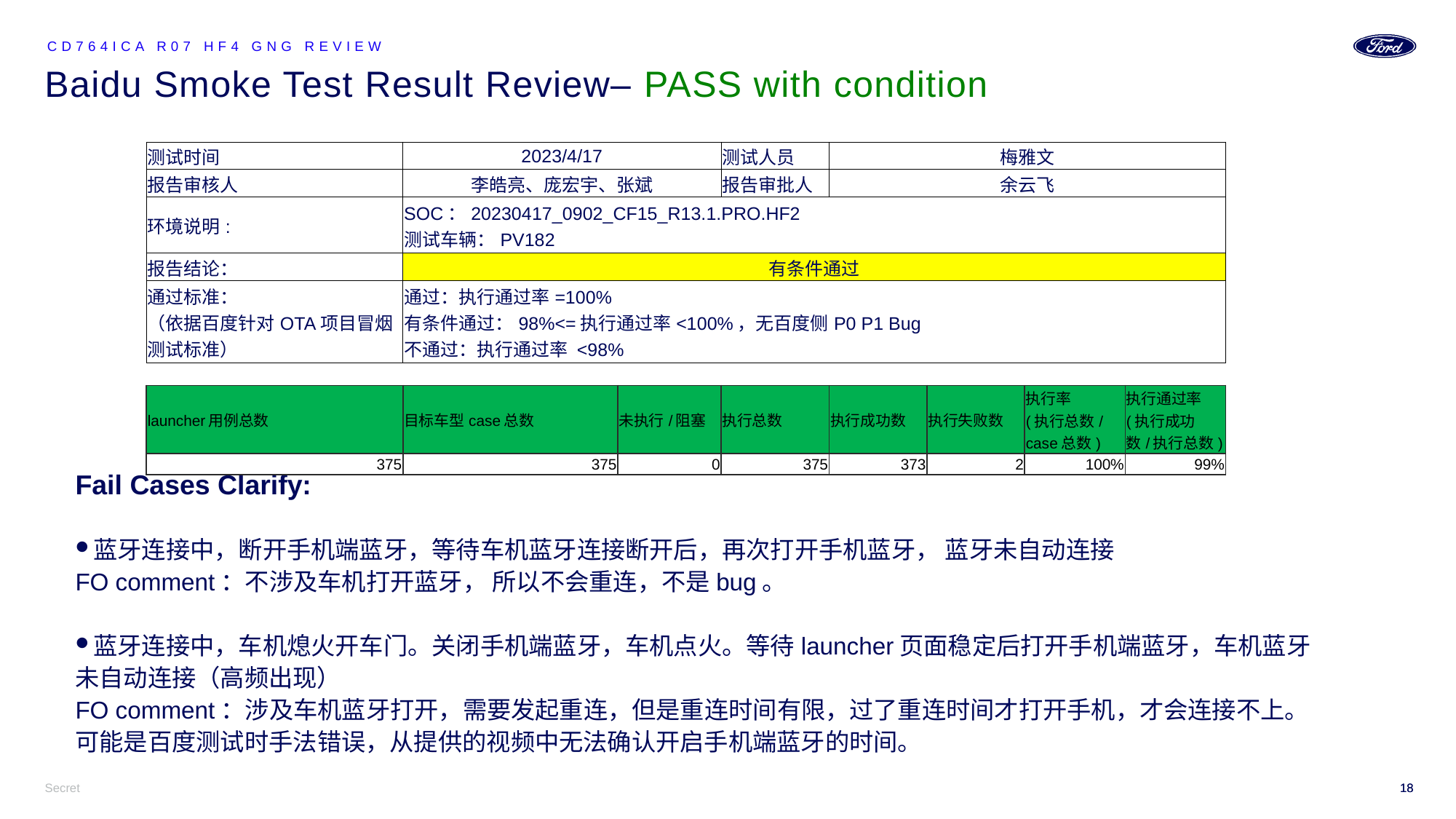

CD764ICA R07 HF4 GNG Review
# Baidu Smoke Test Result Review– PASS with condition
| 测试时间 | 2023/4/17 |  | 测试人员 | 梅雅文 |  |  |  |
| --- | --- | --- | --- | --- | --- | --- | --- |
| 报告审核人 | 李皓亮、庞宏宇、张斌 |  | 报告审批人 | 余云飞 |  |  |  |
| 环境说明: | SOC：20230417\_0902\_CF15\_R13.1.PRO.HF2 测试车辆：PV182 |  |  |  |  |  |  |
| 报告结论： | 有条件通过 |  |  |  |  |  |  |
| 通过标准： （依据百度针对OTA项目冒烟测试标准） | 通过：执行通过率=100% 有条件通过：98%<=执行通过率<100%，无百度侧P0 P1 Bug 不通过：执行通过率 <98% |  |  |  |  |  |  |
|  |  |  |  |  |  |  |  |
| launcher用例总数 | 目标车型case总数 | 未执行/阻塞 | 执行总数 | 执行成功数 | 执行失败数 | 执行率 | 执行通过率 |
|  |  |  |  |  |  | (执行总数/case总数) | (执行成功数/执行总数) |
| 375 | 375 | 0 | 375 | 373 | 2 | 100% | 99% |
Fail Cases Clarify:

蓝牙连接中，断开手机端蓝牙，等待车机蓝牙连接断开后，再次打开手机蓝牙， 蓝牙未自动连接
FO comment：不涉及车机打开蓝牙， 所以不会重连，不是bug。

蓝牙连接中，车机熄火开车门。关闭手机端蓝牙，车机点火。等待launcher页面稳定后打开手机端蓝牙，车机蓝牙未自动连接（高频出现）
FO comment：涉及车机蓝牙打开，需要发起重连，但是重连时间有限，过了重连时间才打开手机，才会连接不上。可能是百度测试时手法错误，从提供的视频中无法确认开启手机端蓝牙的时间。

18
18